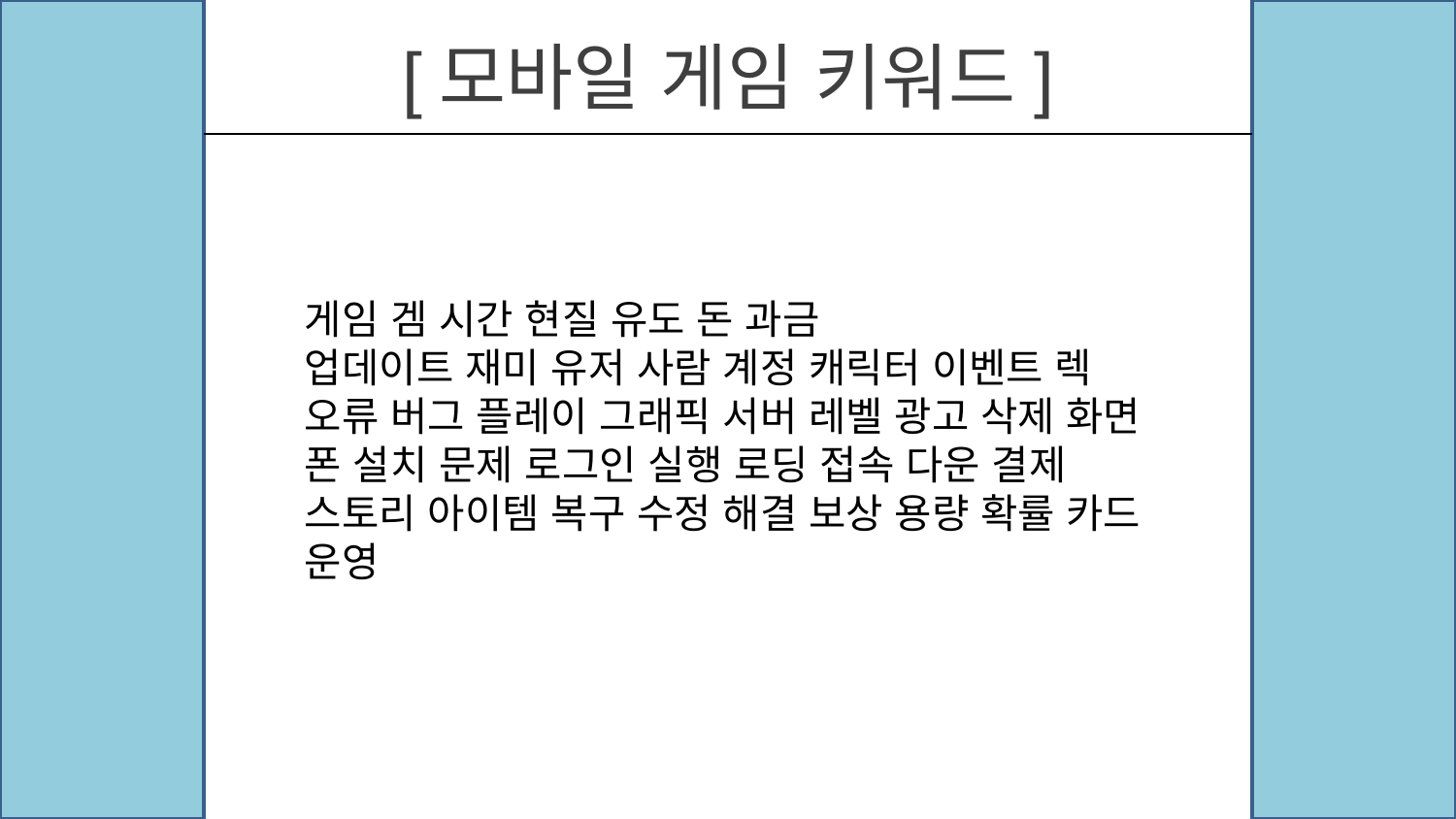

# [모바일 게임 키워드]

게임 겜 시간 현질 유도 돈 과금
업데이트 재미 유저 사람 계정 캐릭터 이벤트 렉 오류 버그 플레이 그래픽 서버 레벨 광고 삭제 화면 폰 설치 문제 로그인 실행 로딩 접속 다운 결제 스토리 아이템 복구 수정 해결 보상 용량 확률 카드 운영